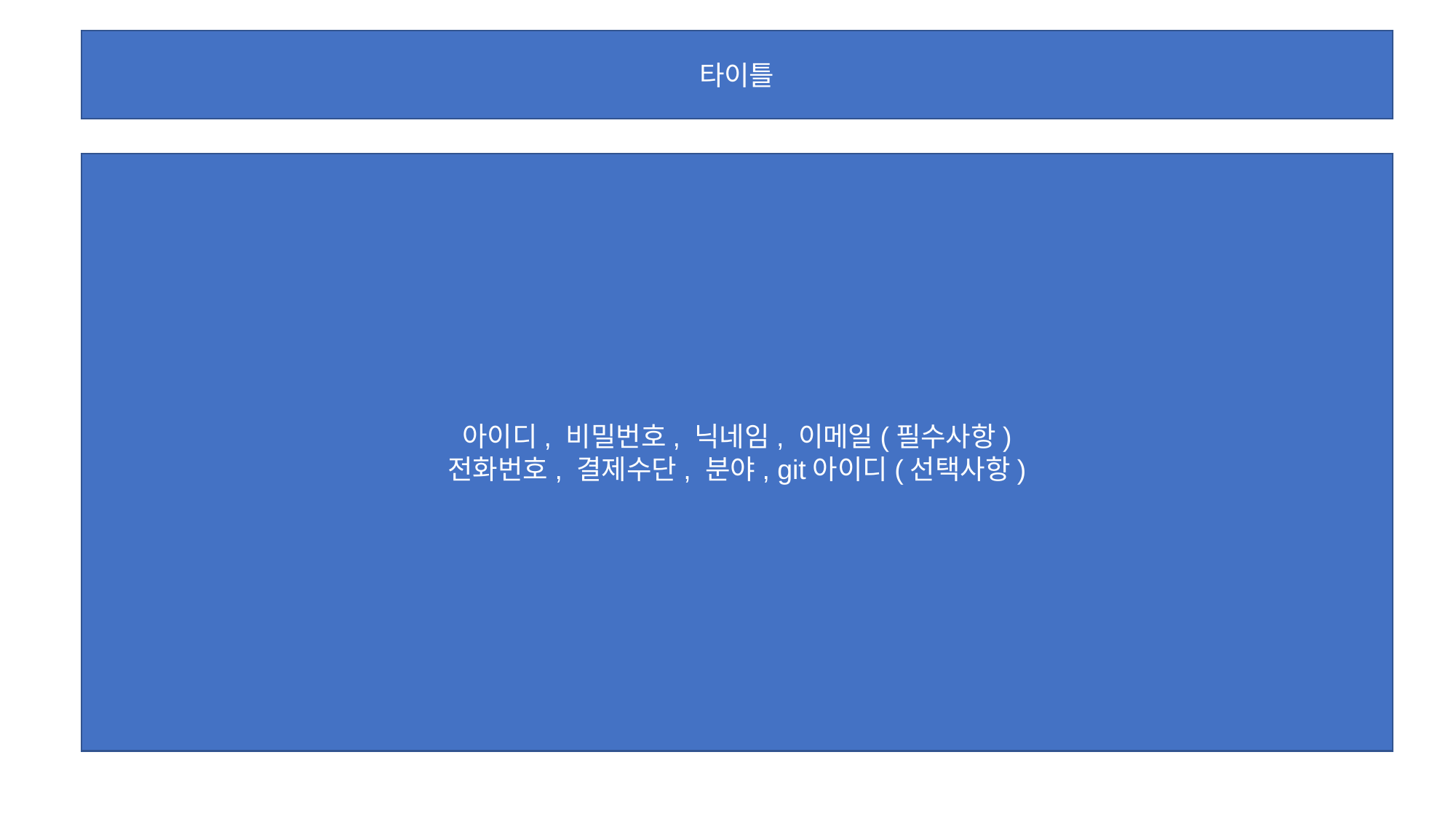

타이틀
아이디, 비밀번호, 닉네임, 이메일(필수사항)
전화번호, 결제수단, 분야, git아이디(선택사항)